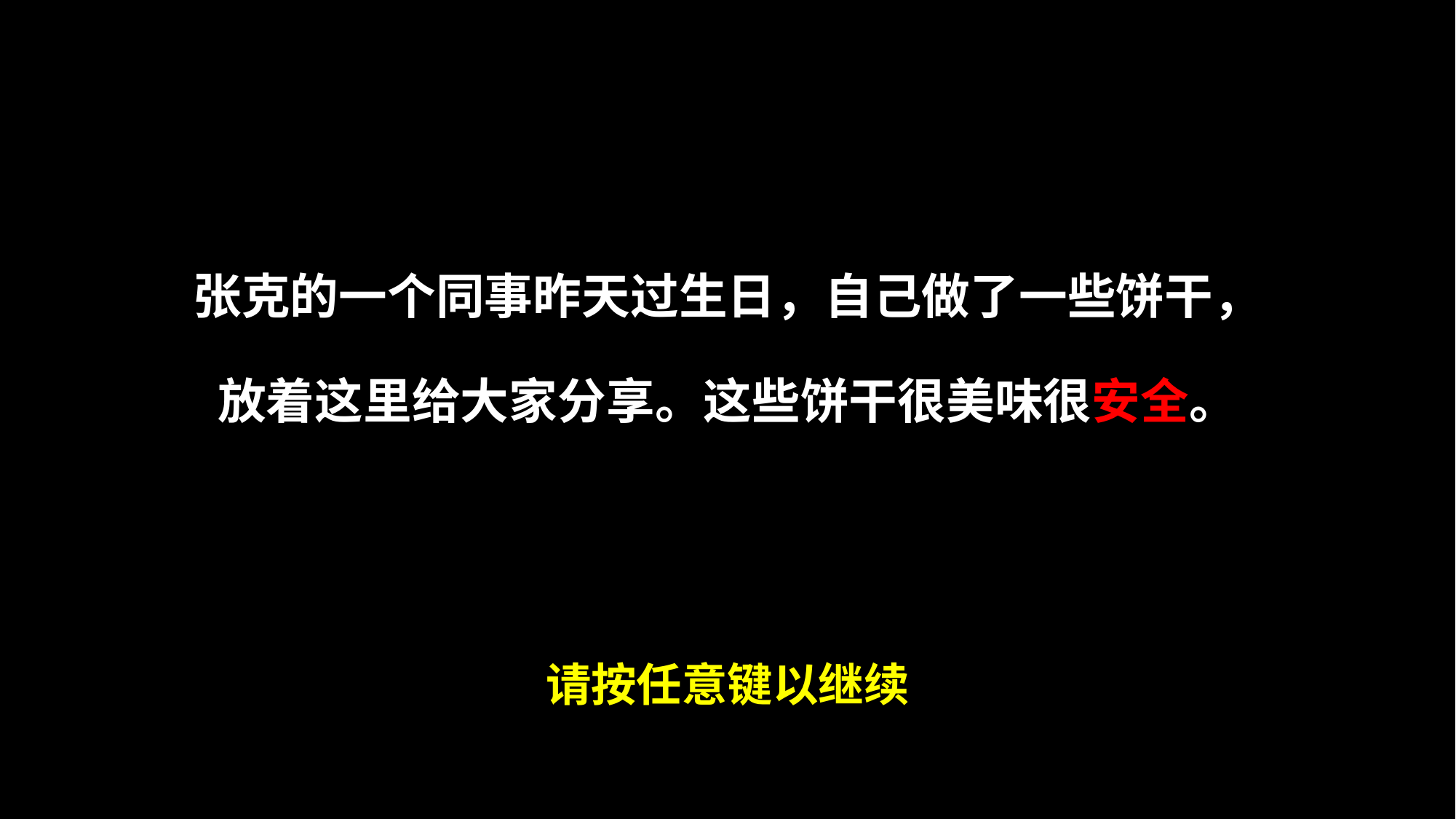

# 张克的一个同事昨天过生日，自己做了一些饼干， 放着这里给大家分享。这些饼干很美味很安全。
请按任意键以继续